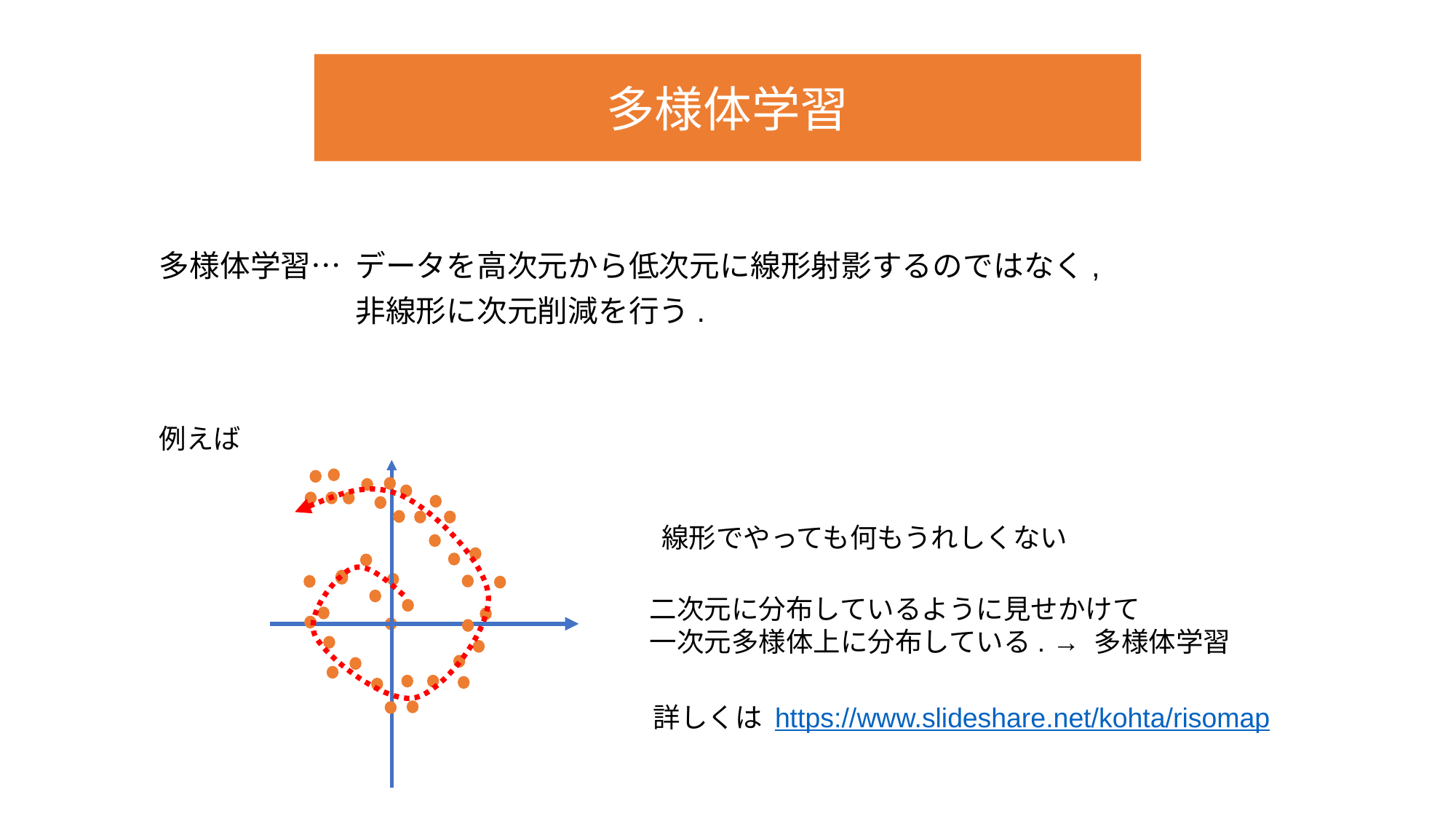

多様体学習
多様体学習…
データを高次元から低次元に線形射影するのではなく,
非線形に次元削減を行う.
例えば

線形でやっても何もうれしくない
二次元に分布しているように見せかけて
一次元多様体上に分布している. → 多様体学習
詳しくは https://www.slideshare.net/kohta/risomap